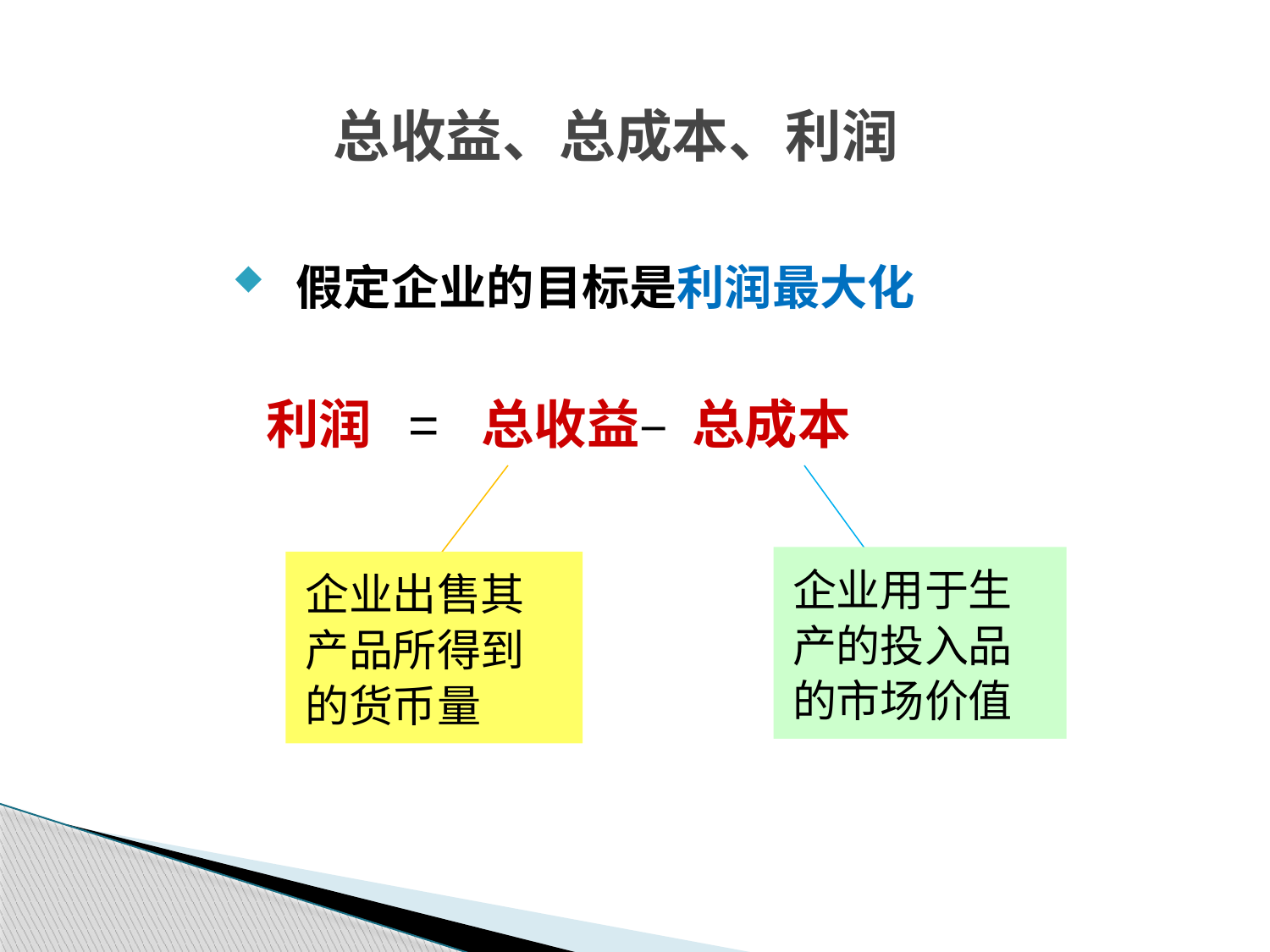

总收益、总成本、利润
假定企业的目标是利润最大化
利润  =  总收益–  总成本

企业出售其产品所得到的货币量

企业用于生产的投入品的市场价值